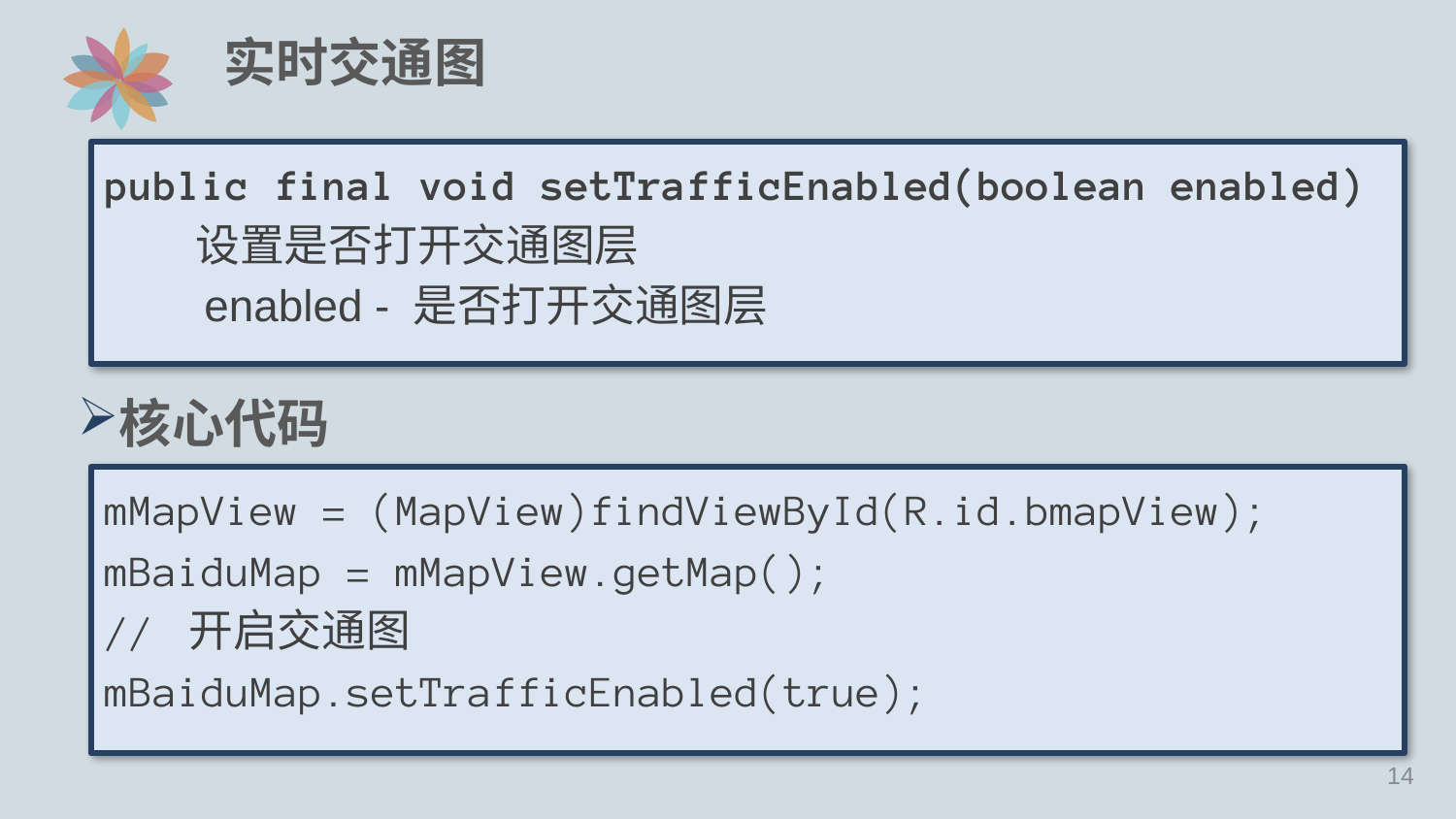

# 实时交通图
public final void setTrafficEnabled(boolean enabled)
        设置是否打开交通图层
        enabled - 是否打开交通图层
核心代码
mMapView = (MapView)findViewById(R.id.bmapView);
mBaiduMap = mMapView.getMap();
// 开启交通图
mBaiduMap.setTrafficEnabled(true);
14